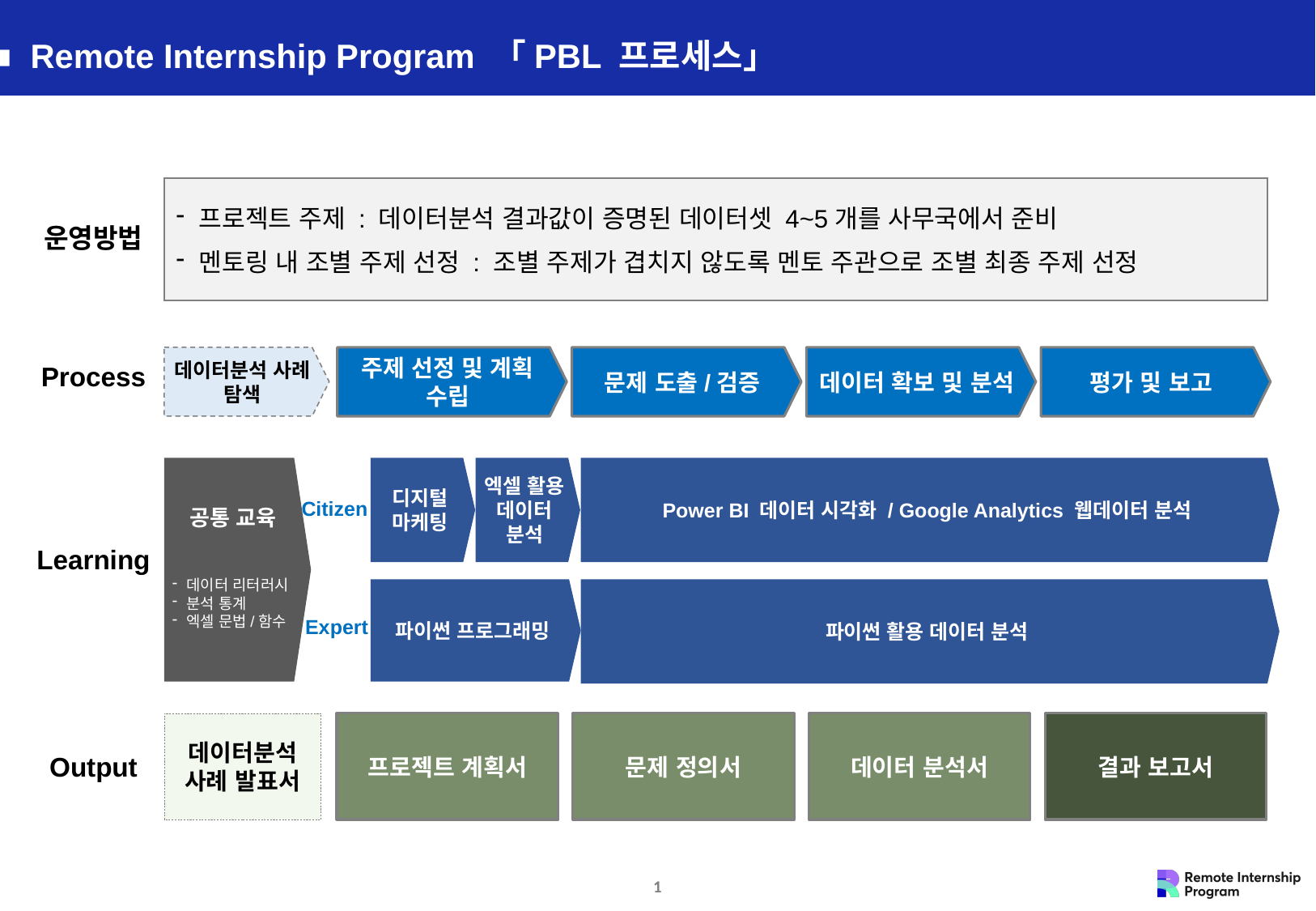

■  Remote Internship Program 「PBL 프로세스」
프로젝트 주제 : 데이터분석 결과값이 증명된 데이터셋 4~5개를 사무국에서 준비
멘토링 내 조별 주제 선정 : 조별 주제가 겹치지 않도록 멘토 주관으로 조별 최종 주제 선정
운영방법
데이터분석 사례 탐색
주제 선정 및 계획 수립
문제 도출/검증
데이터 확보 및 분석
평가 및 보고
Process
디지털
마케팅
엑셀 활용 데이터 분석
공통 교육

Power BI 데이터 시각화 / Google Analytics 웹데이터 분석
Citizen
Learning
데이터 리터러시
분석 통계
엑셀 문법/함수
파이썬 프로그래밍
파이썬 활용 데이터 분석
Expert
데이터분석
사례 발표서
프로젝트 계획서
문제 정의서
데이터 분석서
결과 보고서
Output